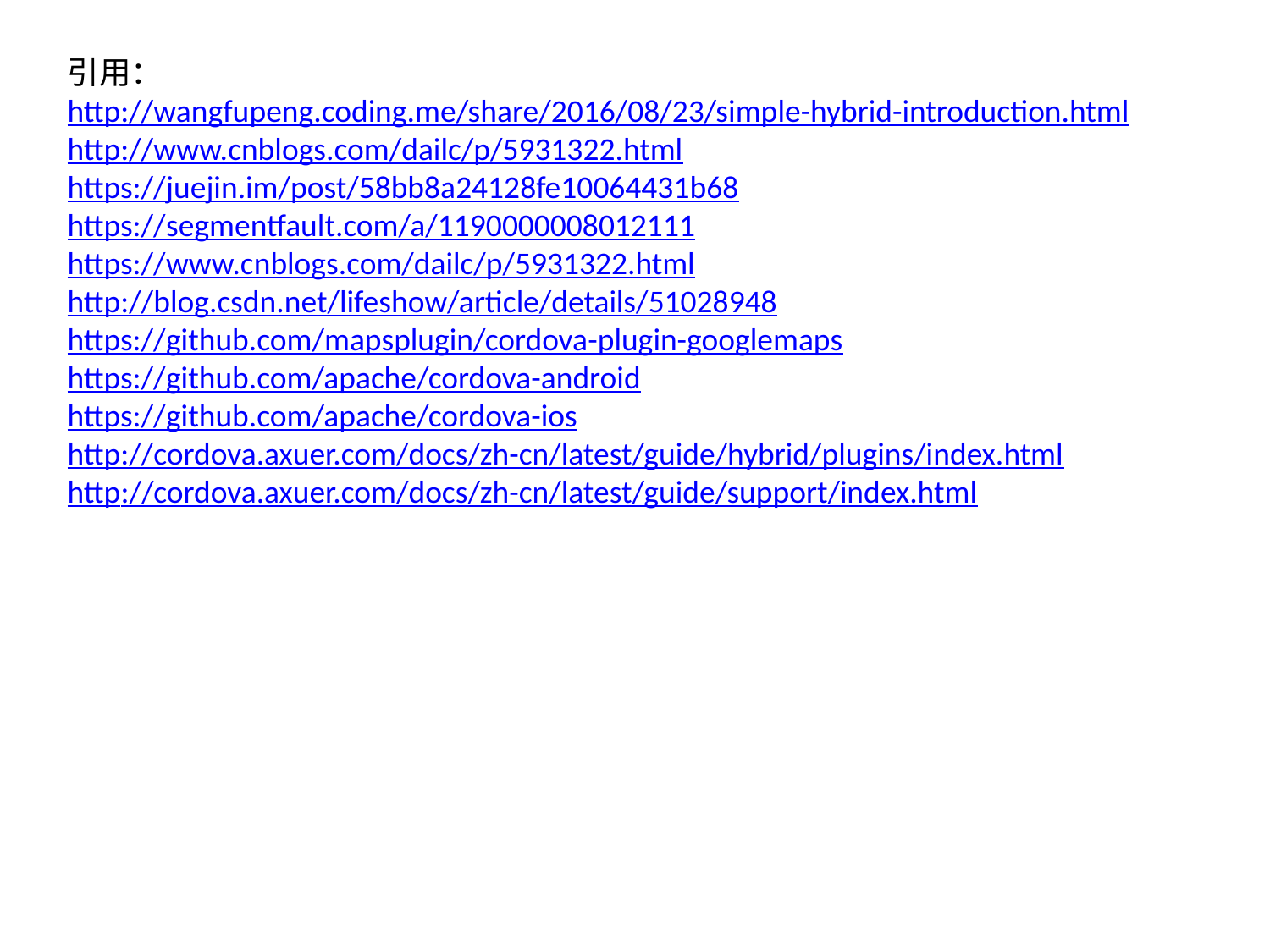

引用：
http://wangfupeng.coding.me/share/2016/08/23/simple-hybrid-introduction.html
http://www.cnblogs.com/dailc/p/5931322.html
https://juejin.im/post/58bb8a24128fe10064431b68
https://segmentfault.com/a/1190000008012111
https://www.cnblogs.com/dailc/p/5931322.html
http://blog.csdn.net/lifeshow/article/details/51028948
https://github.com/mapsplugin/cordova-plugin-googlemaps
https://github.com/apache/cordova-android
https://github.com/apache/cordova-ios
http://cordova.axuer.com/docs/zh-cn/latest/guide/hybrid/plugins/index.html
http://cordova.axuer.com/docs/zh-cn/latest/guide/support/index.html